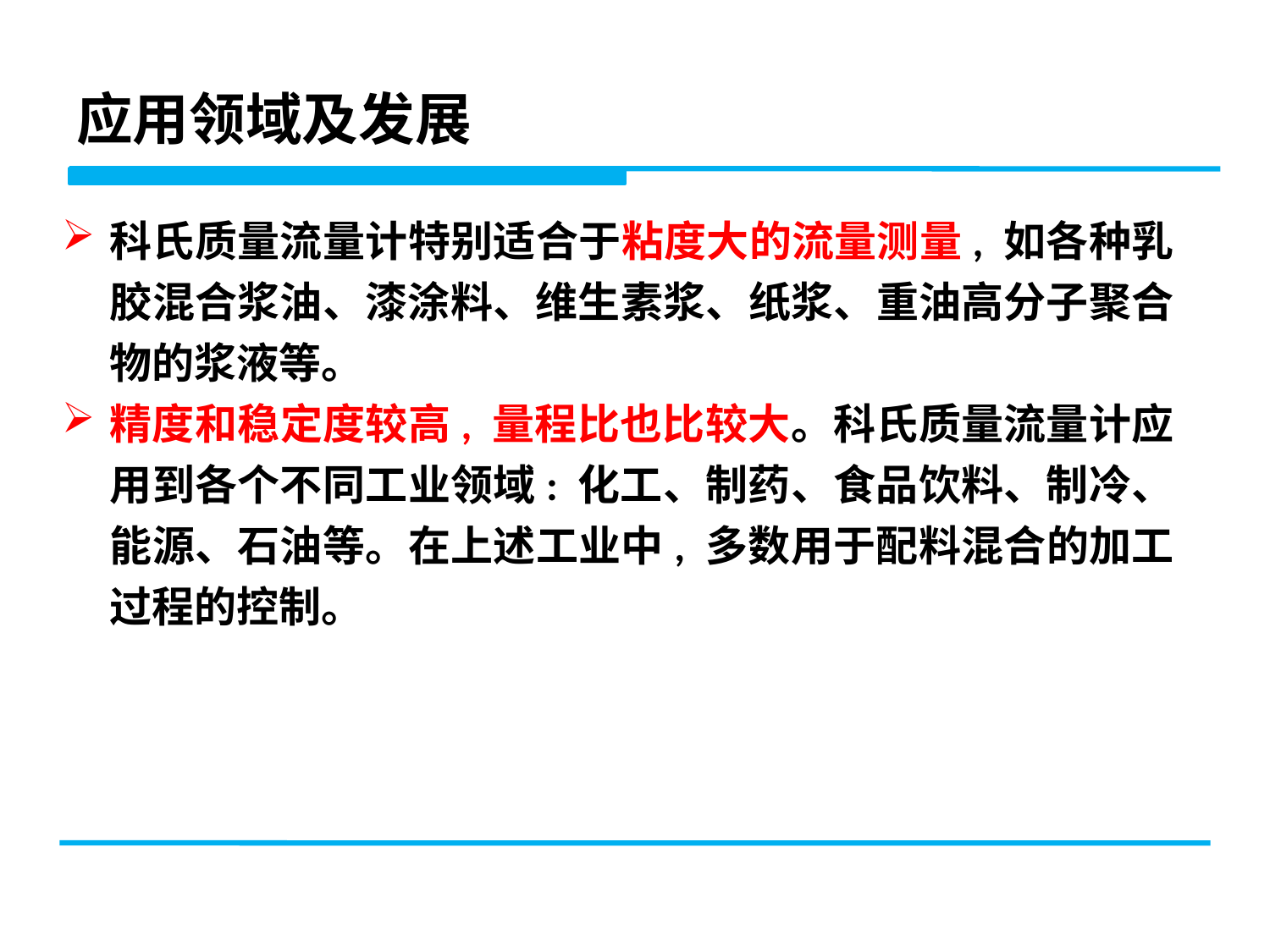

# 应用领域及发展
科氏质量流量计特别适合于粘度大的流量测量, 如各种乳胶混合浆油、漆涂料、维生素浆、纸浆、重油高分子聚合物的浆液等。
精度和稳定度较高, 量程比也比较大。科氏质量流量计应用到各个不同工业领域: 化工、制药、食品饮料、制冷、能源、石油等。在上述工业中, 多数用于配料混合的加工过程的控制。